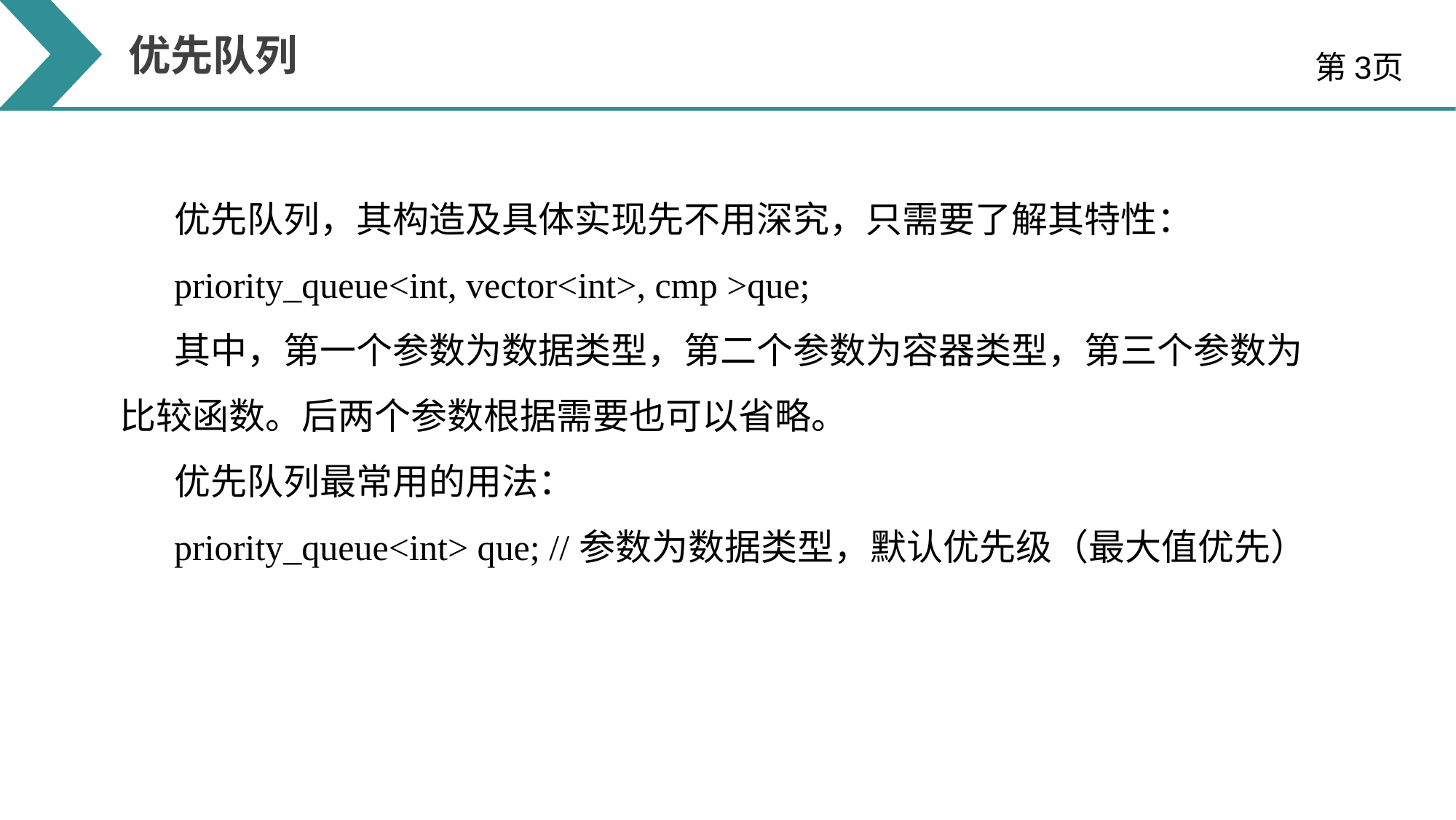

优先队列
第3页
优先队列，其构造及具体实现先不用深究，只需要了解其特性：
priority_queue<int, vector<int>, cmp >que;
其中，第一个参数为数据类型，第二个参数为容器类型，第三个参数为比较函数。后两个参数根据需要也可以省略。
优先队列最常用的用法：
priority_queue<int> que; //参数为数据类型，默认优先级（最大值优先）